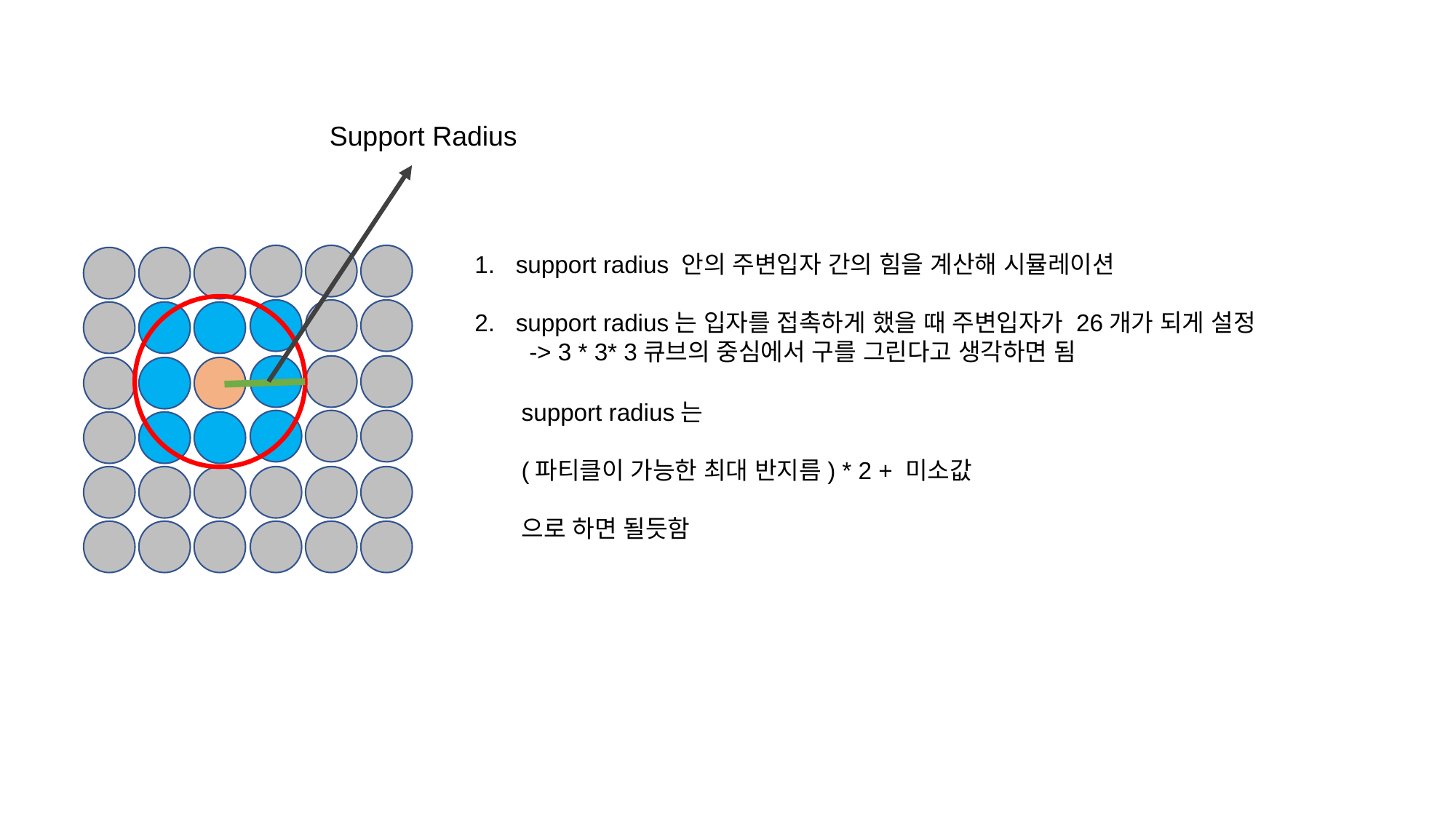

Support Radius
support radius 안의 주변입자 간의 힘을 계산해 시뮬레이션

support radius는 입자를 접촉하게 했을 때 주변입자가 26개가 되게 설정
-> 3 * 3* 3큐브의 중심에서 구를 그린다고 생각하면 됨

support radius는

(파티클이 가능한 최대 반지름) * 2 + 미소값

으로 하면 될듯함